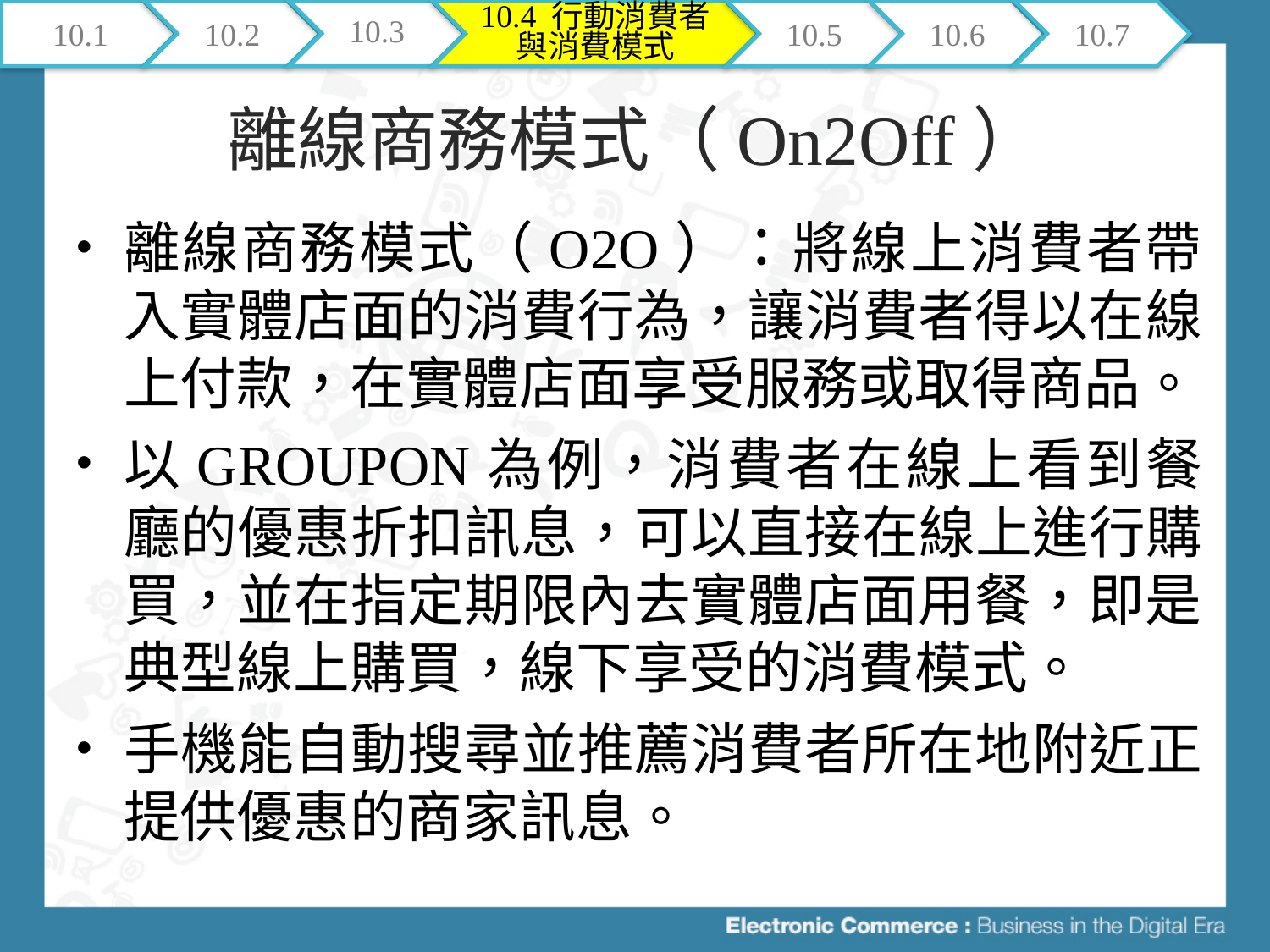

10.1
10.2
10.3
10.4 行動消費者與消費模式
10.5
10.6
10.7
# 離線商務模式（On2Off）
離線商務模式（O2O）：將線上消費者帶入實體店面的消費行為，讓消費者得以在線上付款，在實體店面享受服務或取得商品。
以GROUPON為例，消費者在線上看到餐廳的優惠折扣訊息，可以直接在線上進行購買，並在指定期限內去實體店面用餐，即是典型線上購買，線下享受的消費模式。
手機能自動搜尋並推薦消費者所在地附近正提供優惠的商家訊息。